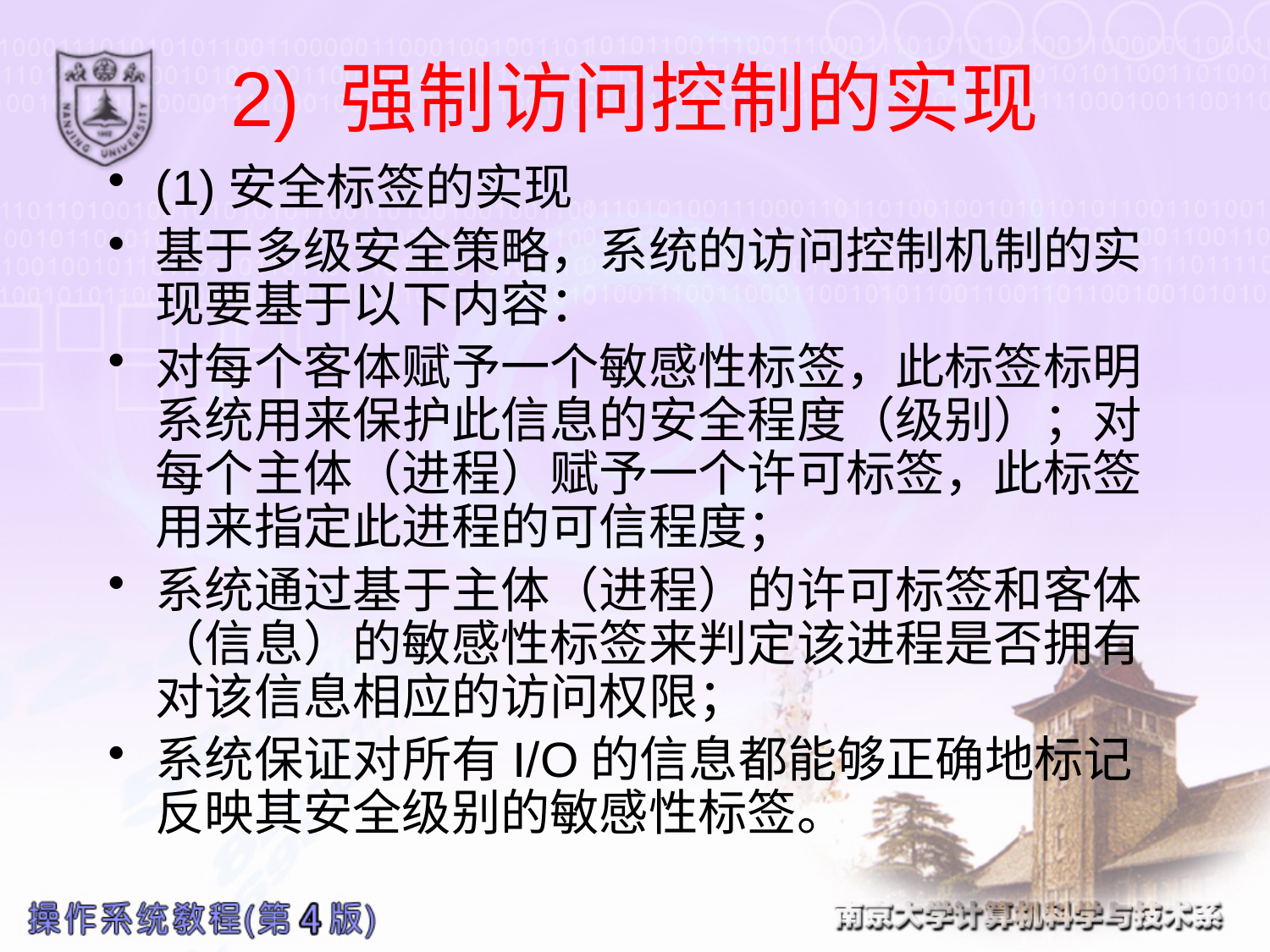

# 2) 强制访问控制的实现
(1)安全标签的实现
基于多级安全策略，系统的访问控制机制的实现要基于以下内容：
对每个客体赋予一个敏感性标签，此标签标明系统用来保护此信息的安全程度（级别）；对每个主体（进程）赋予一个许可标签，此标签用来指定此进程的可信程度；
系统通过基于主体（进程）的许可标签和客体（信息）的敏感性标签来判定该进程是否拥有对该信息相应的访问权限；
系统保证对所有I/O的信息都能够正确地标记反映其安全级别的敏感性标签。